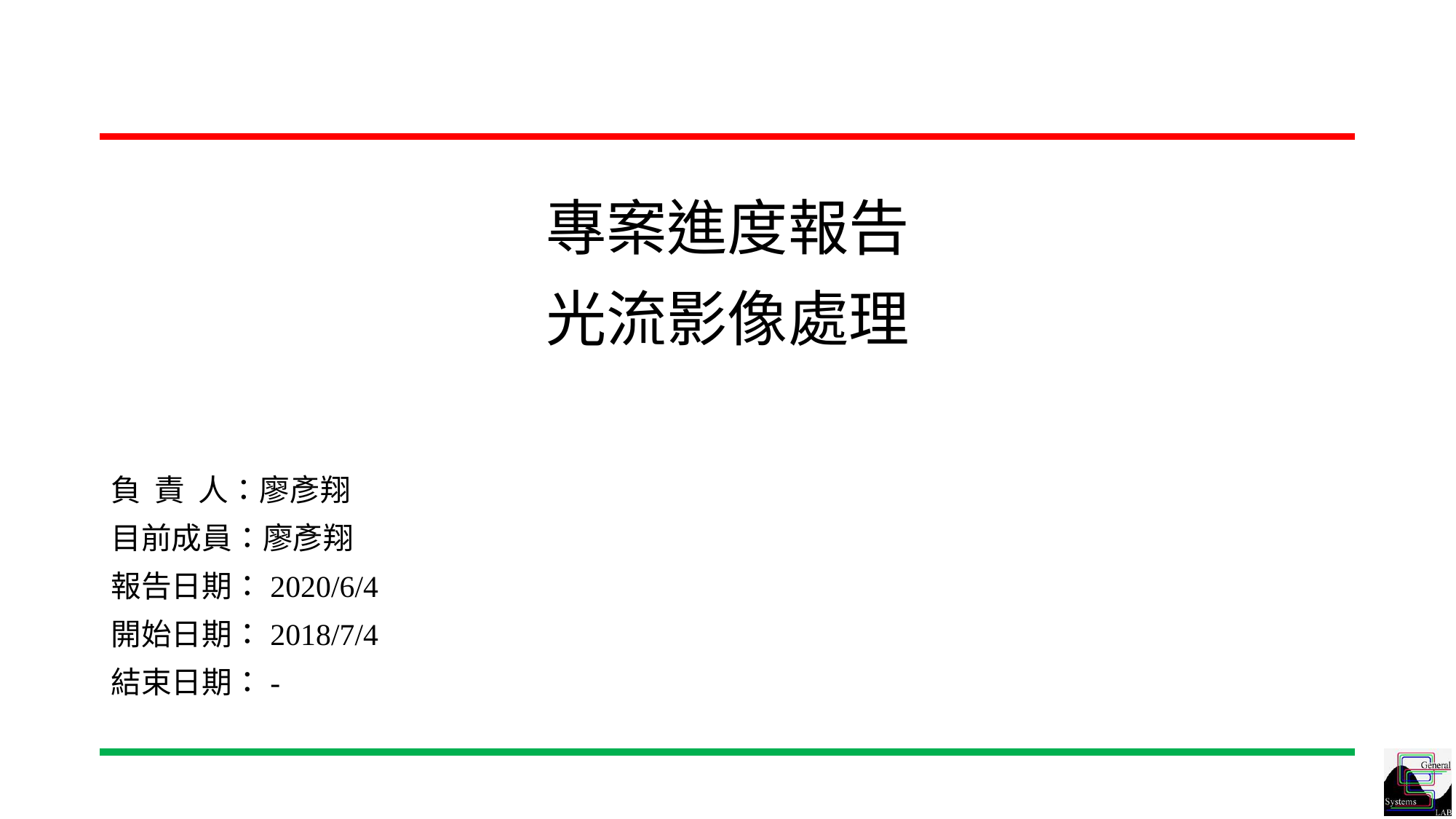

# 專案進度報告 光流影像處理
負  責  人：廖彥翔
目前成員：廖彥翔
報告日期：2020/6/4
開始日期：2018/7/4
結束日期：-